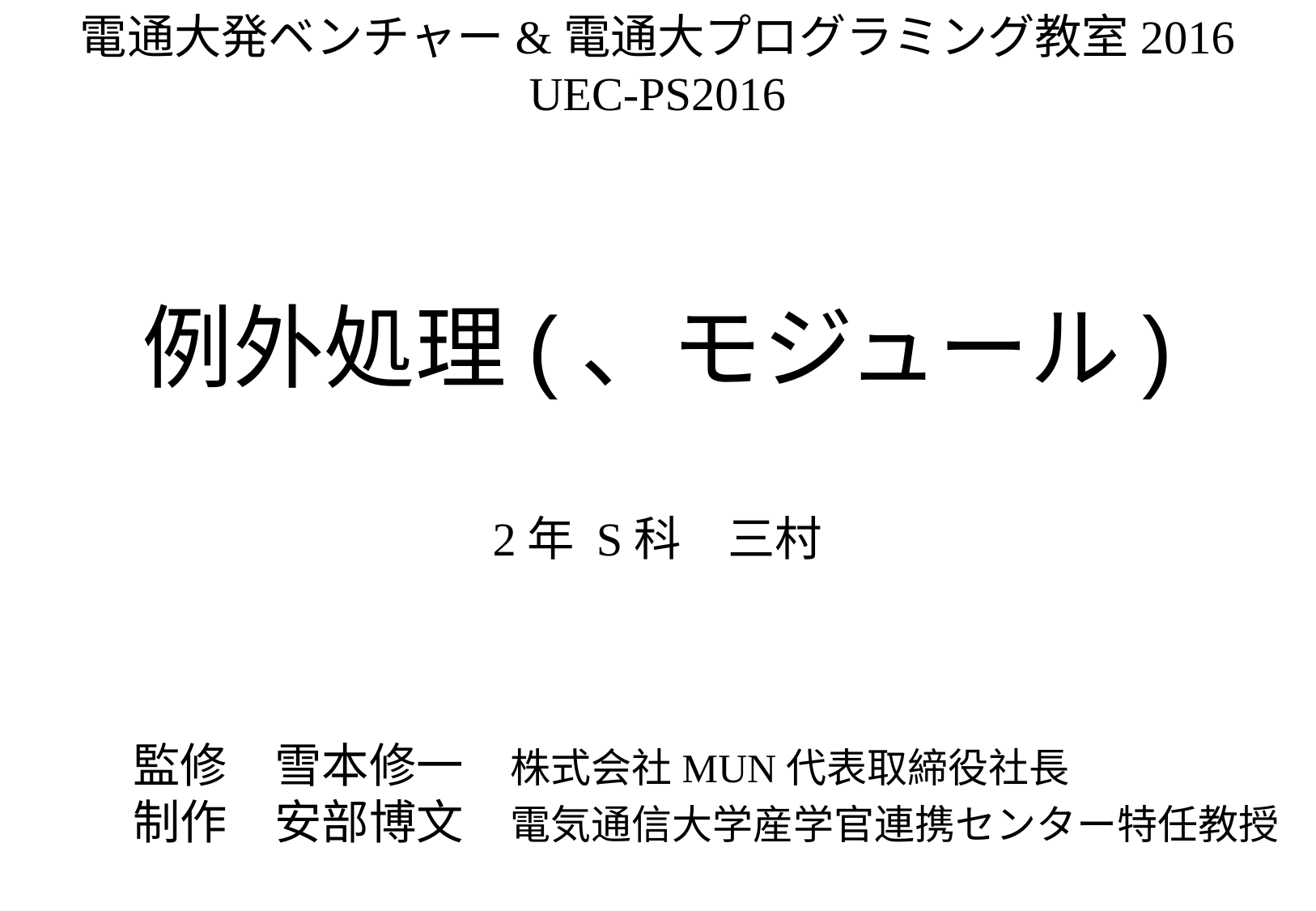

電通大発ベンチャー&電通大プログラミング教室2016
UEC-PS2016

例外処理(、モジュール)

2年 S科　三村

	監修　雪本修一　株式会社MUN代表取締役社長
	制作　安部博文　電気通信大学産学官連携センター特任教授